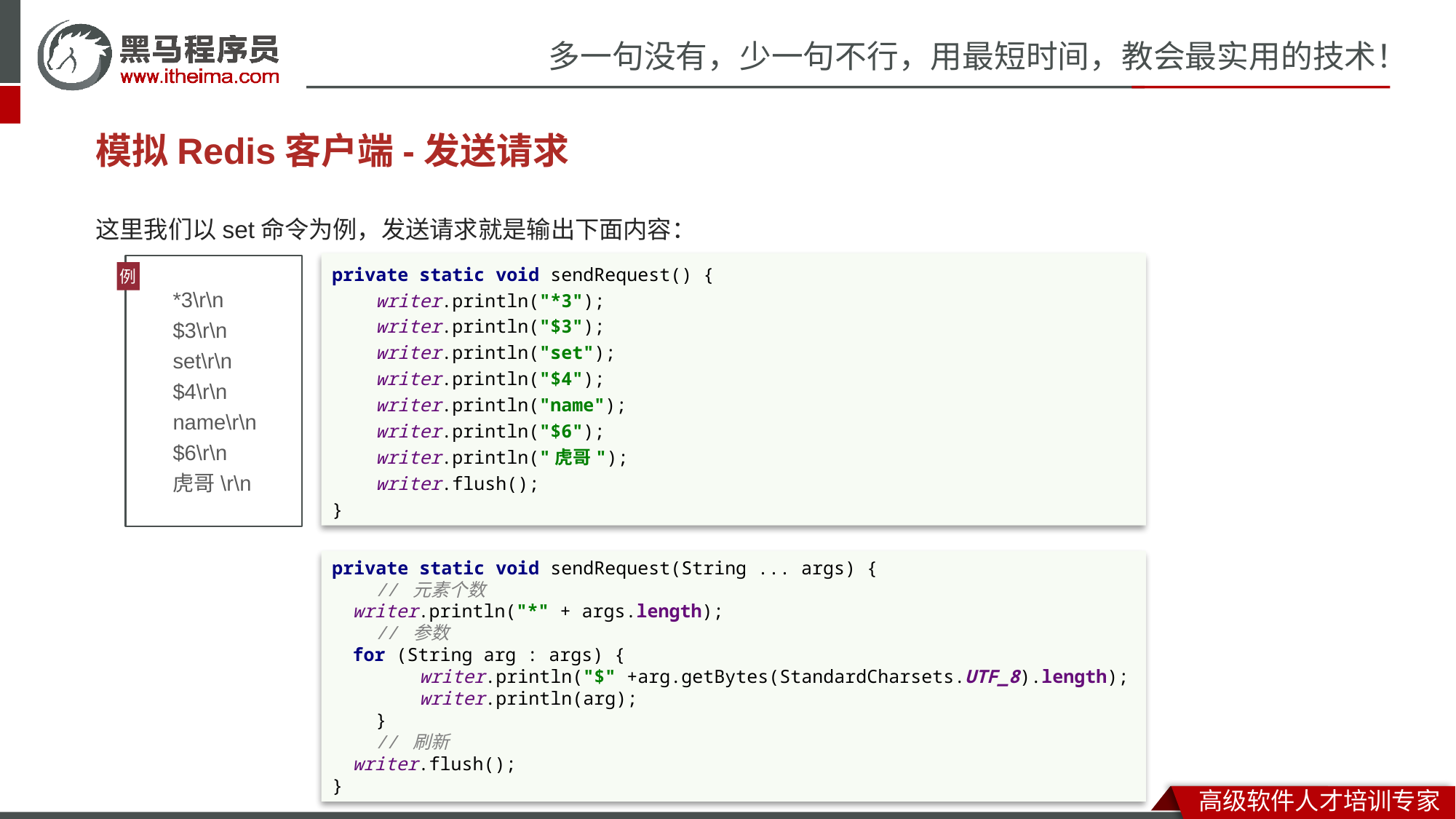

# 模拟Redis客户端-发送请求
这里我们以set命令为例，发送请求就是输出下面内容：
private static void sendRequest() {
    writer.println("*3");
    writer.println("$3");
    writer.println("set");
    writer.println("$4");
    writer.println("name");
    writer.println("$6");
    writer.println("虎哥");
    writer.flush();
}

例
*3\r\n
$3\r\n
set\r\n
$4\r\n
name\r\n
$6\r\n
虎哥\r\n
private static void sendRequest(String ... args) {
    // 元素个数
    writer.println("*" + args.length);
    // 参数
    for (String arg : args) {
        writer.println("$" +arg.getBytes(StandardCharsets.UTF_8).length);
        writer.println(arg);
    }
    // 刷新
    writer.flush();
}